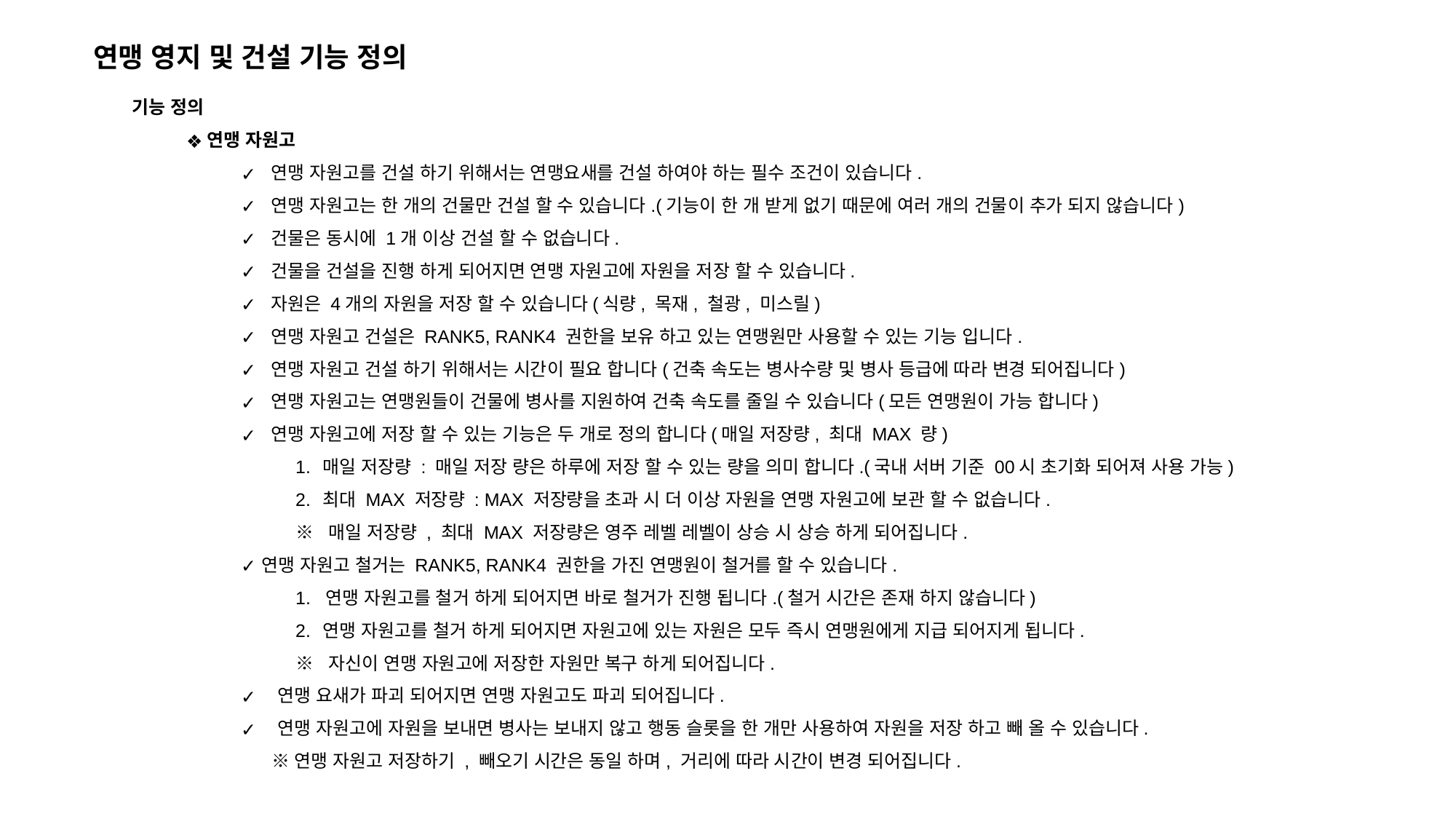

연맹 영지 및 건설 기능 정의
기능 정의
연맹 자원고
 연맹 자원고를 건설 하기 위해서는 연맹요새를 건설 하여야 하는 필수 조건이 있습니다.
 연맹 자원고는 한 개의 건물만 건설 할 수 있습니다.(기능이 한 개 받게 없기 때문에 여러 개의 건물이 추가 되지 않습니다)
 건물은 동시에 1개 이상 건설 할 수 없습니다.
 건물을 건설을 진행 하게 되어지면 연맹 자원고에 자원을 저장 할 수 있습니다.
 자원은 4개의 자원을 저장 할 수 있습니다(식량, 목재, 철광, 미스릴)
 연맹 자원고 건설은 RANK5, RANK4 권한을 보유 하고 있는 연맹원만 사용할 수 있는 기능 입니다.
 연맹 자원고 건설 하기 위해서는 시간이 필요 합니다(건축 속도는 병사수량 및 병사 등급에 따라 변경 되어집니다)
 연맹 자원고는 연맹원들이 건물에 병사를 지원하여 건축 속도를 줄일 수 있습니다(모든 연맹원이 가능 합니다)
 연맹 자원고에 저장 할 수 있는 기능은 두 개로 정의 합니다(매일 저장량, 최대 MAX 량)
매일 저장량 : 매일 저장 량은 하루에 저장 할 수 있는 량을 의미 합니다.(국내 서버 기준 00시 초기화 되어져 사용 가능)
최대 MAX 저장량 : MAX 저장량을 초과 시 더 이상 자원을 연맹 자원고에 보관 할 수 없습니다.
※  매일 저장량 , 최대 MAX 저장량은 영주 레벨 레벨이 상승 시 상승 하게 되어집니다.
연맹 자원고 철거는 RANK5, RANK4 권한을 가진 연맹원이 철거를 할 수 있습니다.
1.  연맹 자원고를 철거 하게 되어지면 바로 철거가 진행 됩니다.(철거 시간은 존재 하지 않습니다)
연맹 자원고를 철거 하게 되어지면 자원고에 있는 자원은 모두 즉시 연맹원에게 지급 되어지게 됩니다.
※  자신이 연맹 자원고에 저장한 자원만 복구 하게 되어집니다.
 연맹 요새가 파괴 되어지면 연맹 자원고도 파괴 되어집니다.
 연맹 자원고에 자원을 보내면 병사는 보내지 않고 행동 슬롯을 한 개만 사용하여 자원을 저장 하고 빼 올 수 있습니다.
      ※연맹 자원고 저장하기 , 빼오기 시간은 동일 하며, 거리에 따라 시간이 변경 되어집니다.